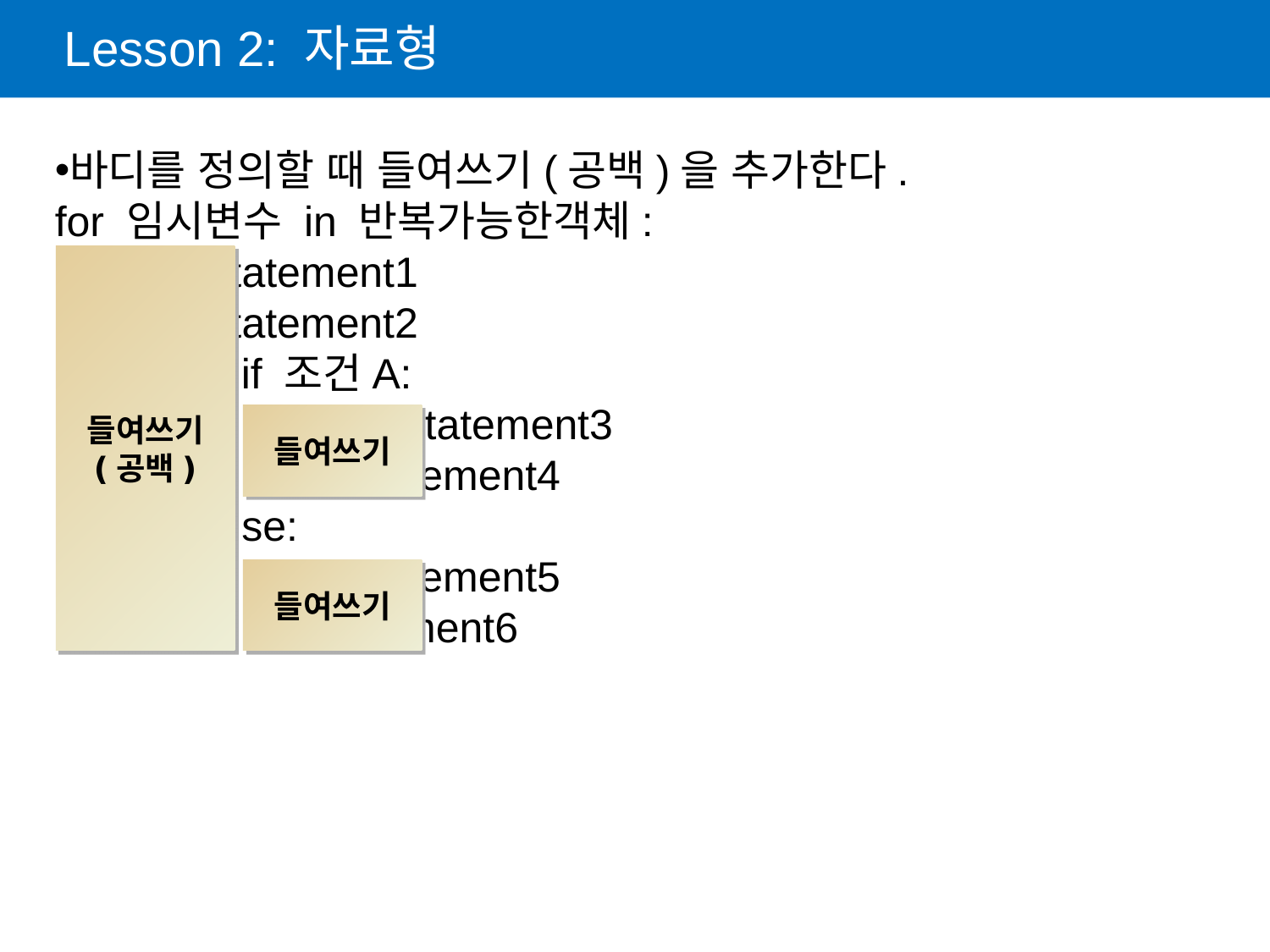

# Lesson 2: 자료형
바디를 정의할 때 들여쓰기(공백)을 추가한다.
for 임시변수 in 반복가능한객체:
             statement1
             statement2
	     if 조건A:
		        statement3
                         statement4
             else:
                         statement5
          		statement6

들여쓰기
(공백)
들여쓰기
들여쓰기